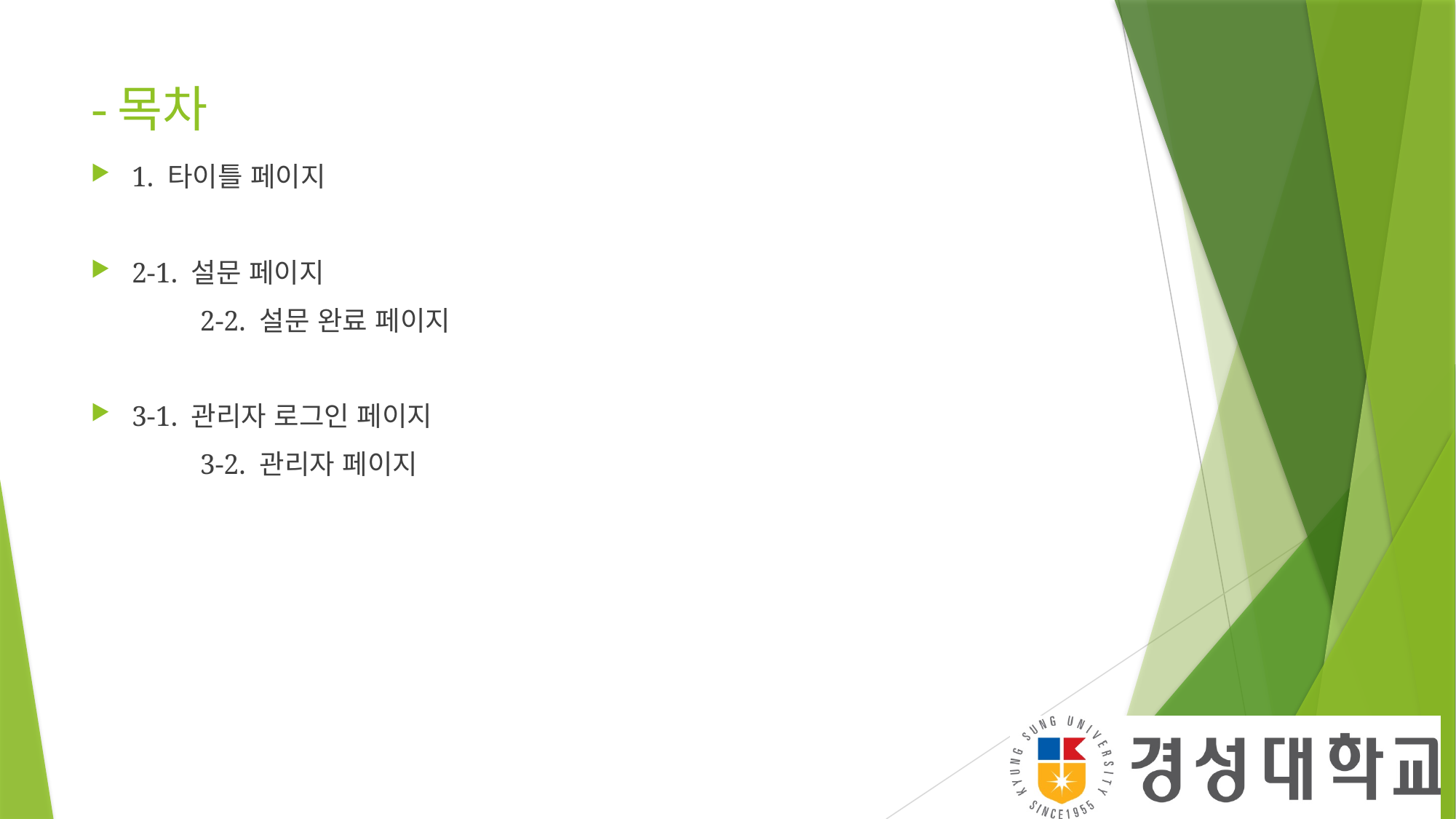

# -목차
1. 타이틀 페이지

2-1. 설문 페이지
	2-2. 설문 완료 페이지

3-1. 관리자 로그인 페이지
	3-2. 관리자 페이지